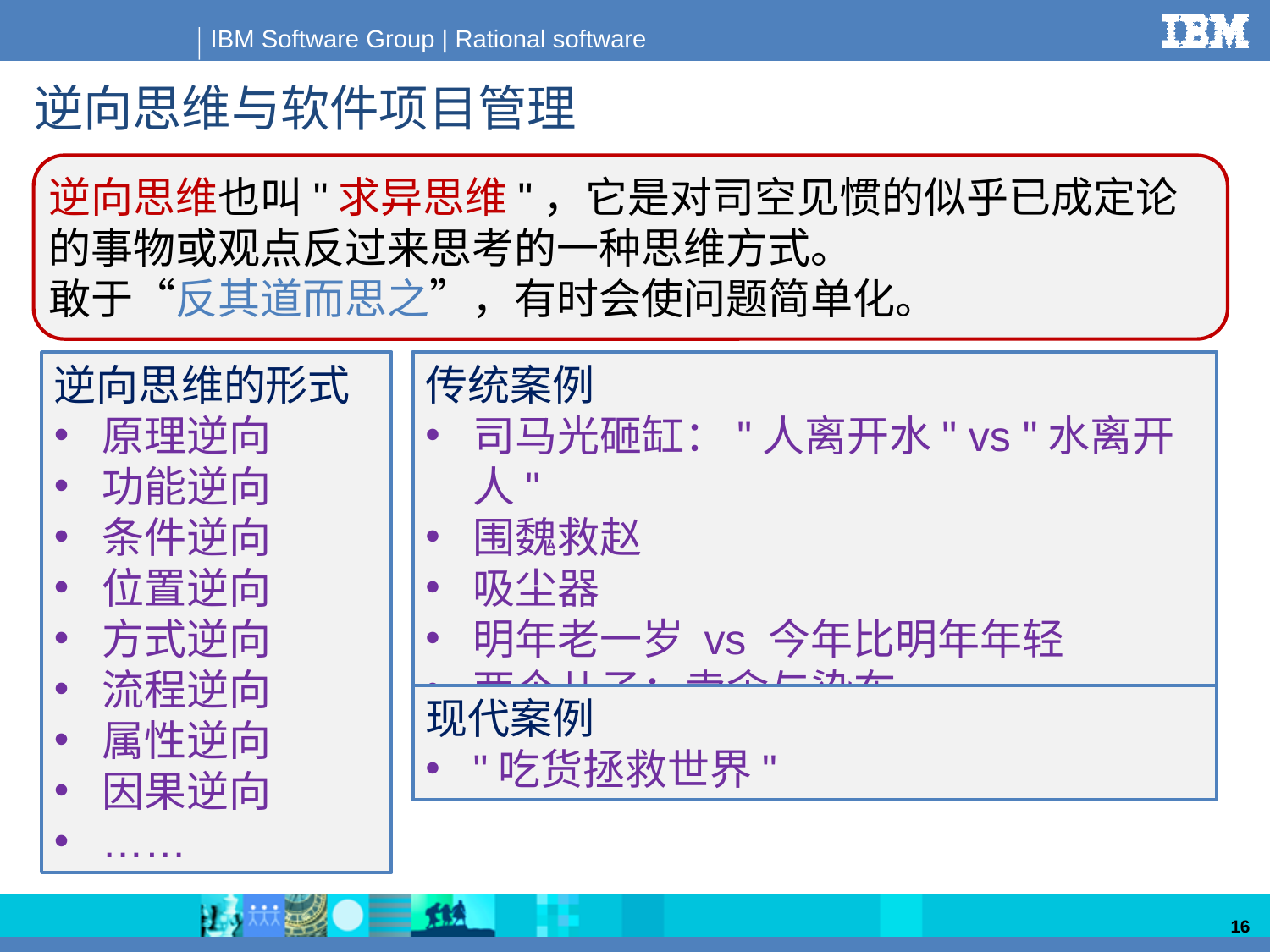

# 逆向思维与软件项目管理
逆向思维也叫"求异思维"，它是对司空见惯的似乎已成定论的事物或观点反过来思考的一种思维方式。
敢于“反其道而思之”，有时会使问题简单化。
逆向思维的形式
原理逆向
功能逆向
条件逆向
位置逆向
方式逆向
流程逆向
属性逆向
因果逆向
……
传统案例
司马光砸缸："人离开水" vs "水离开人"
围魏救赵
吸尘器
明年老一岁 vs 今年比明年年轻
两个儿子：卖伞与染布
现代案例
"吃货拯救世界"
16